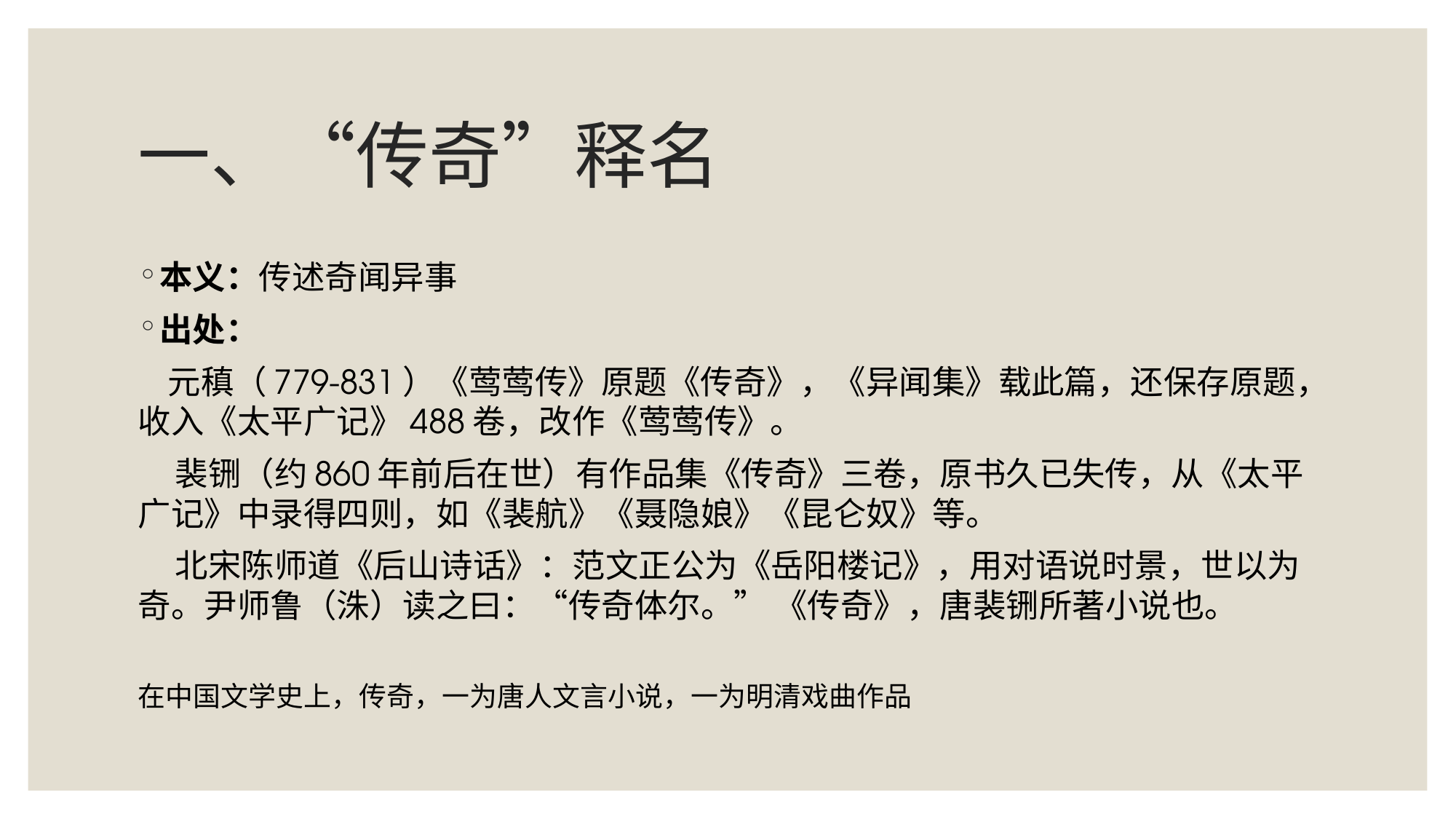

# 一、“传奇”释名
本义：传述奇闻异事
出处：
   元稹（779-831）《莺莺传》原题《传奇》，《异闻集》载此篇，还保存原题，收入《太平广记》488卷，改作《莺莺传》。
    裴铏（约860年前后在世）有作品集《传奇》三卷，原书久已失传，从《太平广记》中录得四则，如《裴航》《聂隐娘》《昆仑奴》等。
    北宋陈师道《后山诗话》：范文正公为《岳阳楼记》，用对语说时景，世以为奇。尹师鲁（洙）读之曰：“传奇体尔。” 《传奇》，唐裴铏所著小说也。

在中国文学史上，传奇，一为唐人文言小说，一为明清戏曲作品